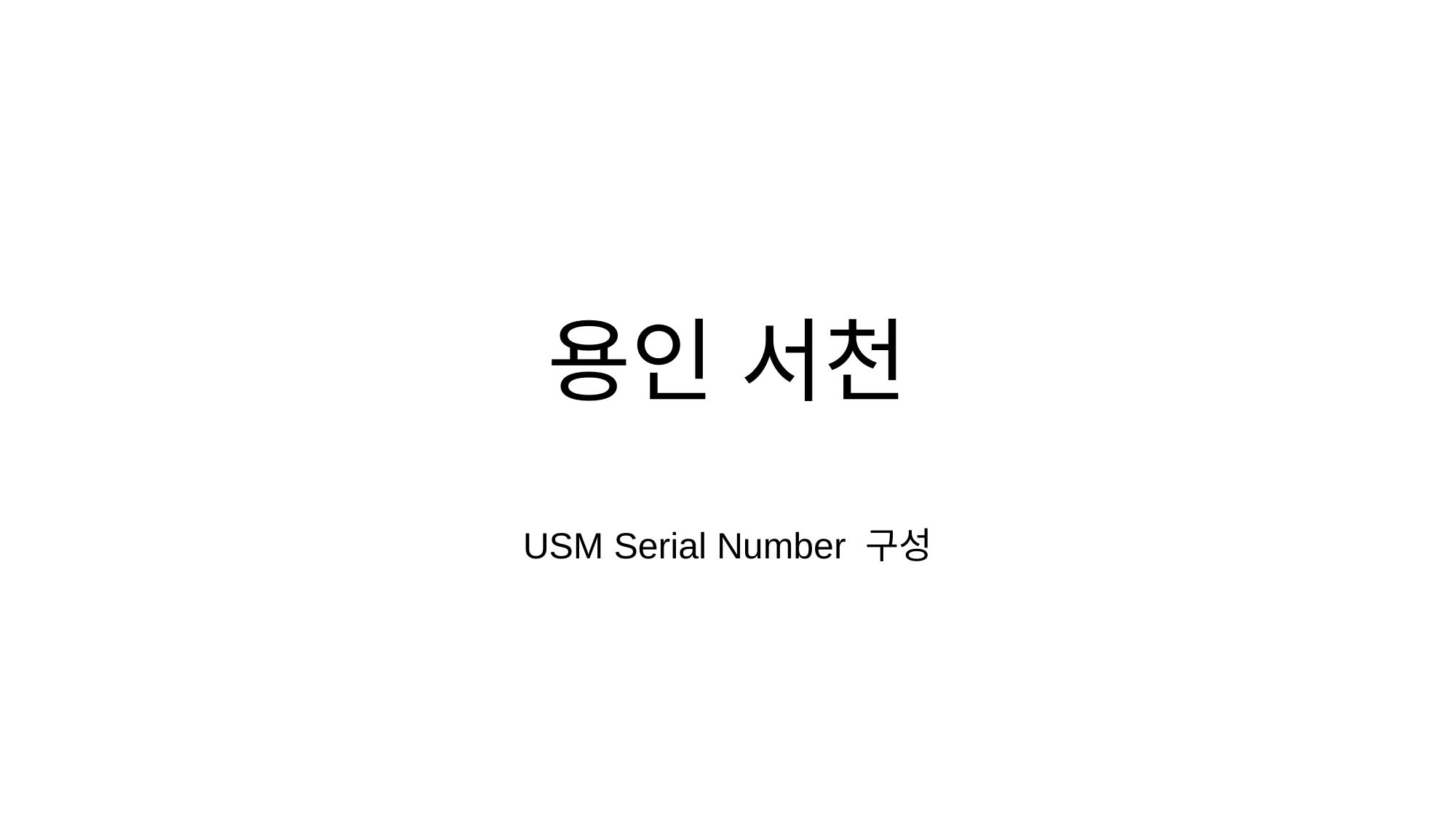

# 용인 서천
USM Serial Number 구성